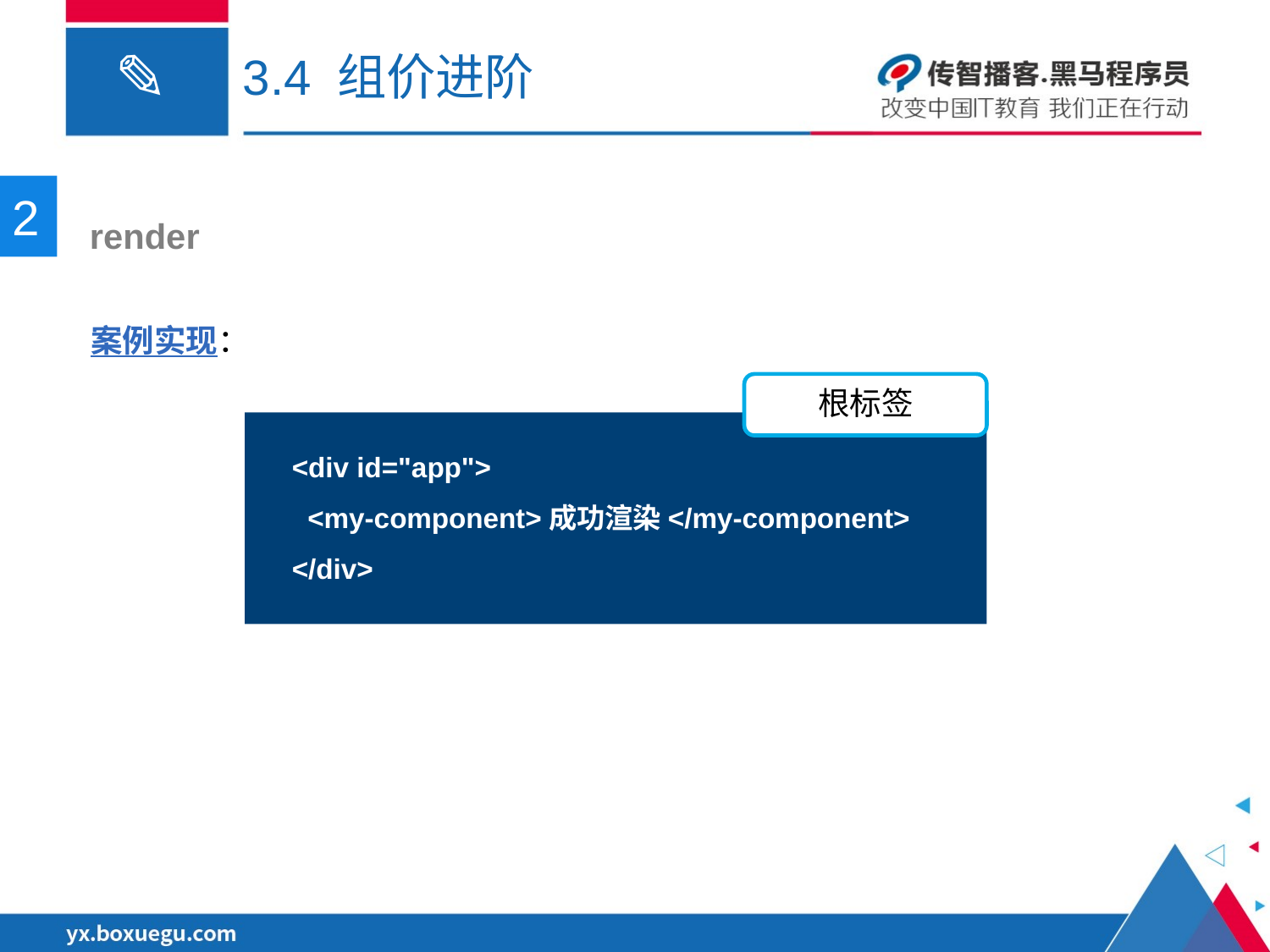

# 3.4 组价进阶

2
  render
案例实现：
根标签

<div id="app">
  <my-component>成功渲染</my-component>
</div>